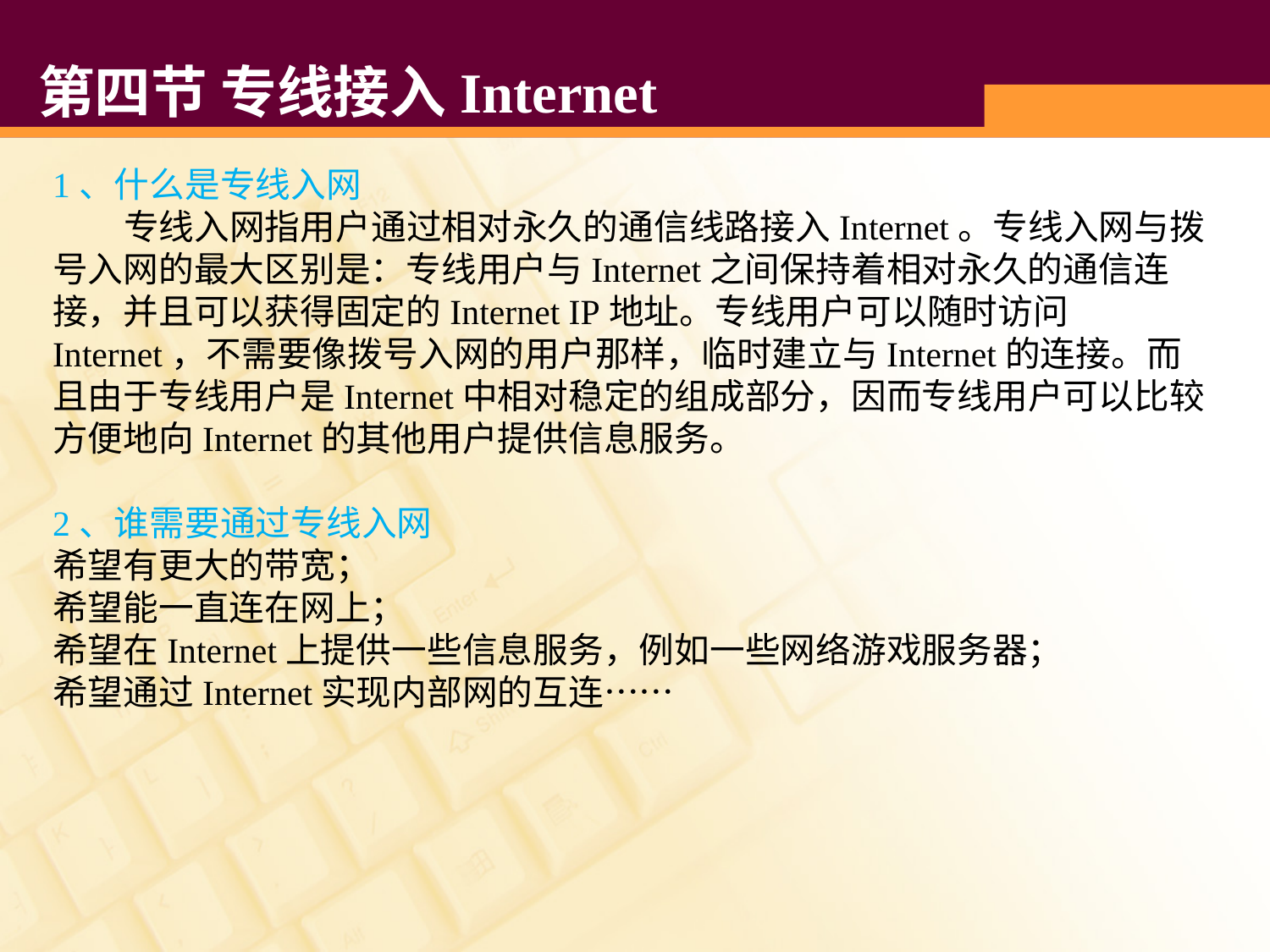

# 第四节 专线接入Internet
1、什么是专线入网
        专线入网指用户通过相对永久的通信线路接入Internet。专线入网与拨号入网的最大区别是：专线用户与Internet之间保持着相对永久的通信连接，并且可以获得固定的Internet IP地址。专线用户可以随时访问Internet，不需要像拨号入网的用户那样，临时建立与Internet的连接。而且由于专线用户是Internet中相对稳定的组成部分，因而专线用户可以比较方便地向Internet的其他用户提供信息服务。

2、谁需要通过专线入网
希望有更大的带宽；
希望能一直连在网上；
希望在Internet上提供一些信息服务，例如一些网络游戏服务器；
希望通过Internet实现内部网的互连……